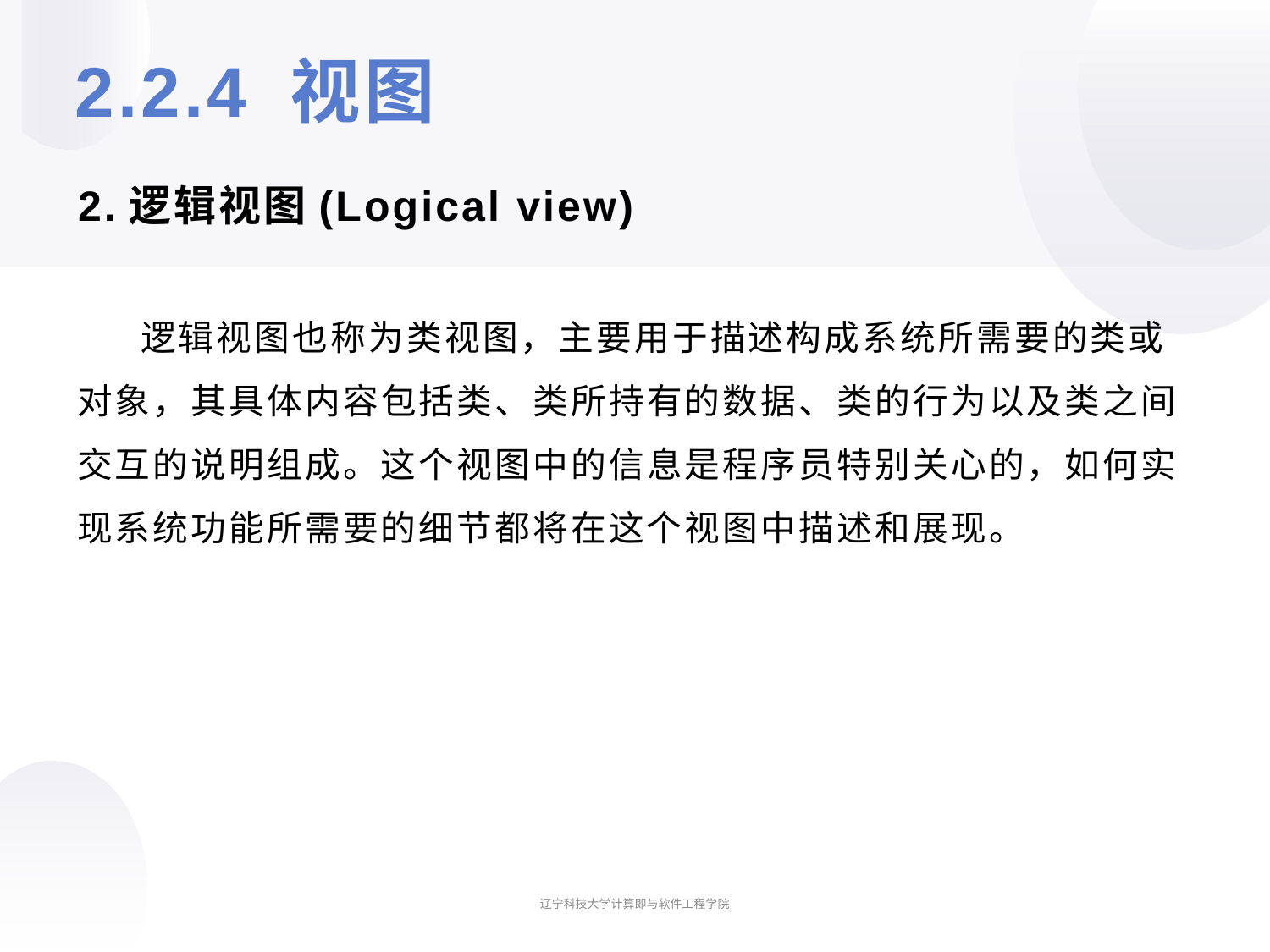

# 2.2.4 视图
2.逻辑视图(Logical view)

逻辑视图也称为类视图，主要用于描述构成系统所需要的类或对象，其具体内容包括类、类所持有的数据、类的行为以及类之间交互的说明组成。这个视图中的信息是程序员特别关心的，如何实现系统功能所需要的细节都将在这个视图中描述和展现。

辽宁科技大学计算即与软件工程学院
46